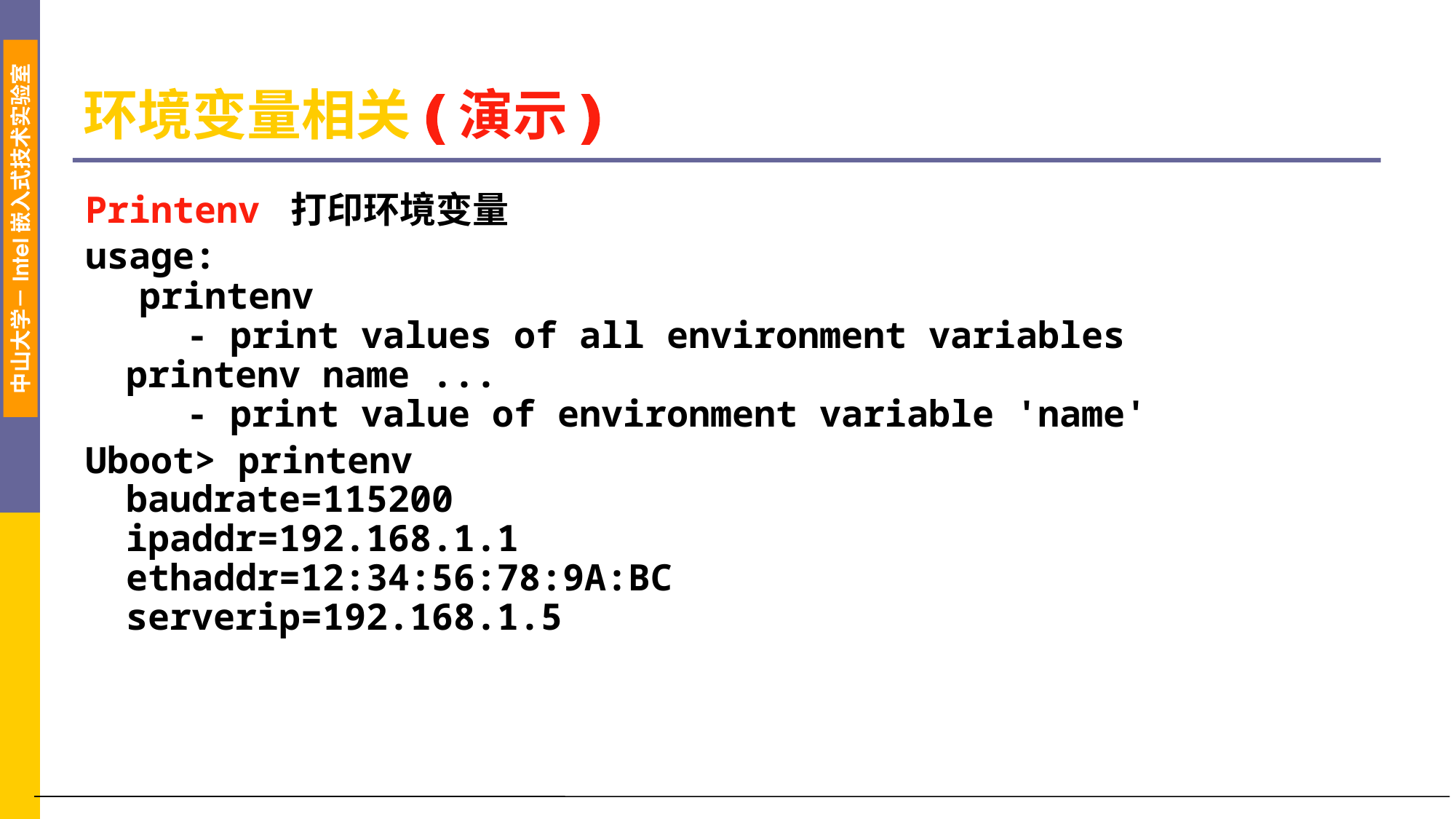

# 环境变量相关(演示)
Printenv 打印环境变量
usage:                                                                                           printenv
    - print values of all environment variables
printenv name ...
    - print value of environment variable 'name'
Uboot> printenv
baudrate=115200
ipaddr=192.168.1.1
ethaddr=12:34:56:78:9A:BC
serverip=192.168.1.5